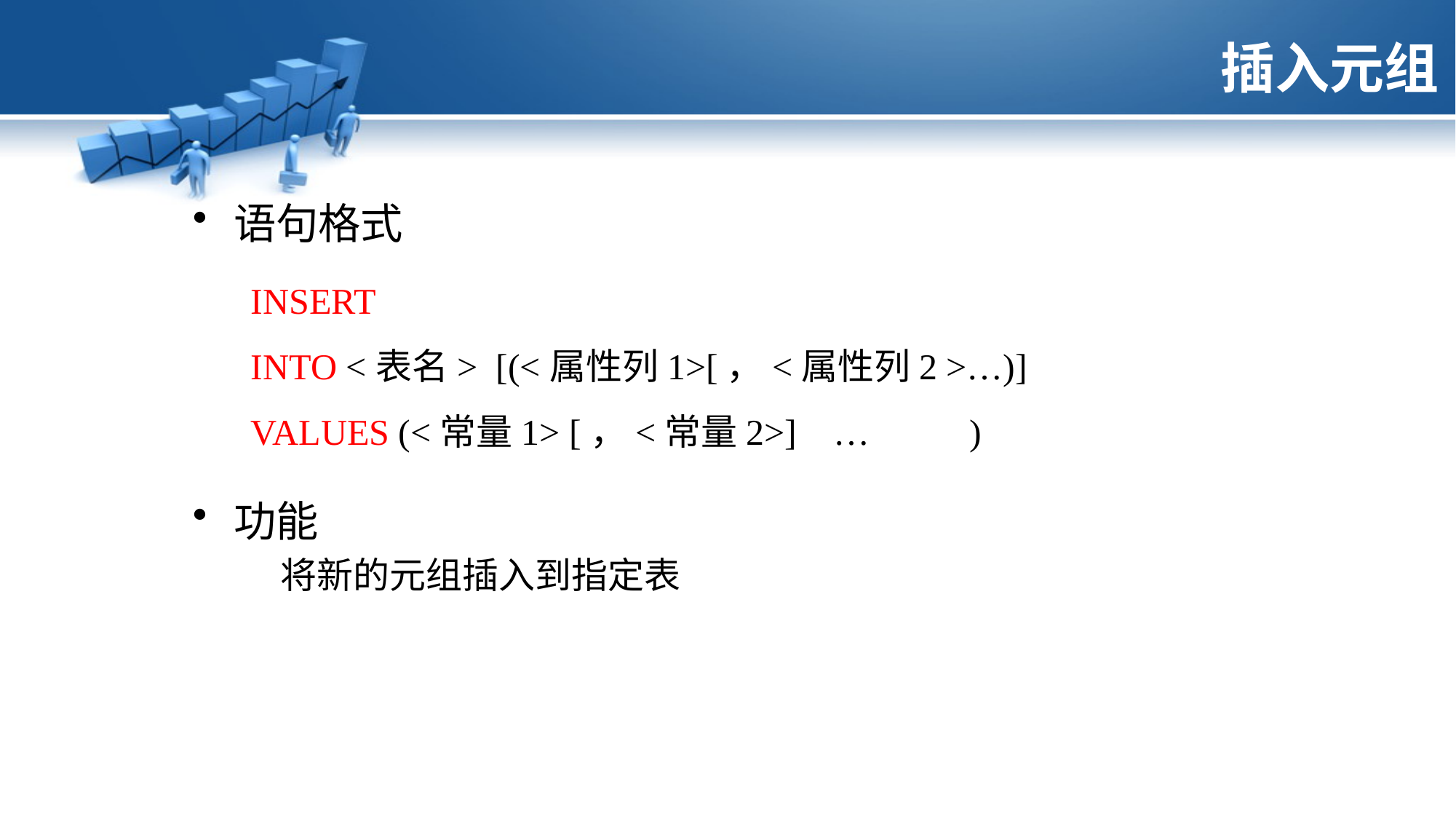

# 插入元组
语句格式

功能
   将新的元组插入到指定表
INSERT
INTO <表名>  [(<属性列1>[，<属性列2 >…)]
VALUES (<常量1> [，<常量2>]    …           )